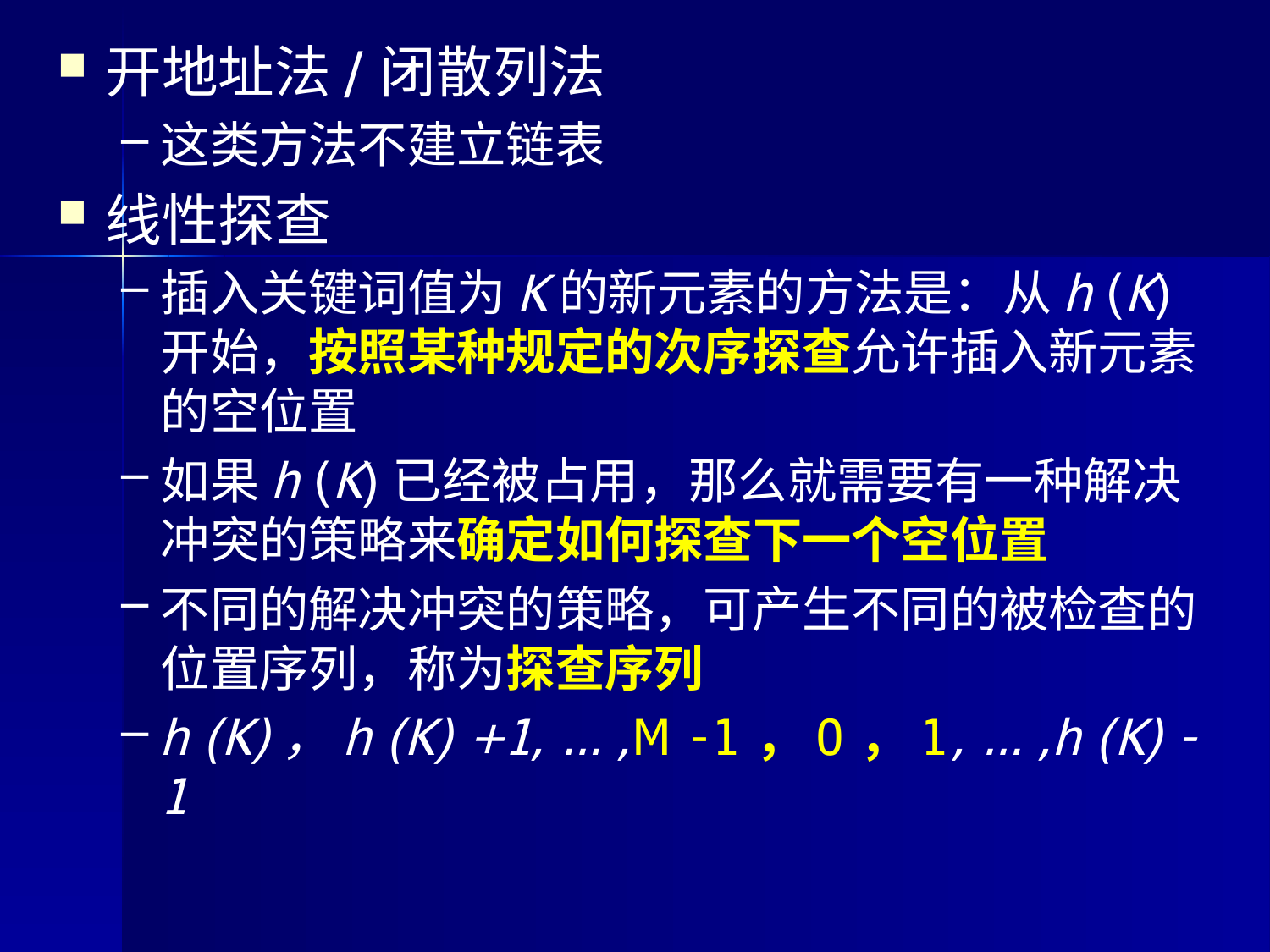

开地址法/闭散列法
这类方法不建立链表
线性探查
插入关键词值为K的新元素的方法是：从h (K)开始，按照某种规定的次序探查允许插入新元素的空位置
如果h (K)已经被占用，那么就需要有一种解决冲突的策略来确定如何探查下一个空位置
不同的解决冲突的策略，可产生不同的被检查的位置序列，称为探查序列
h (K)，h (K) +1, … ,M -1，0，1, … ,h (K) -1